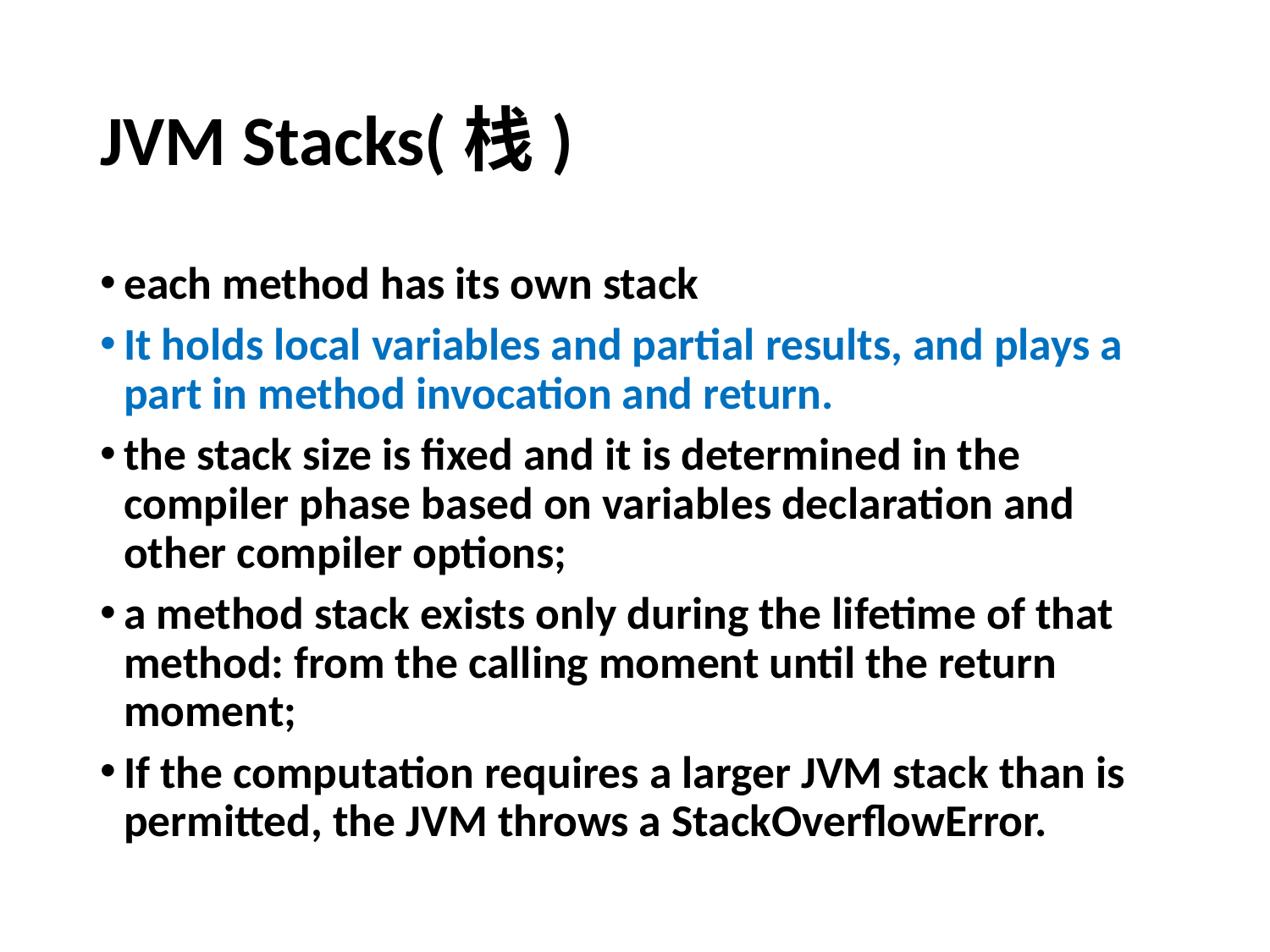

# JVM Stacks(栈)
each method has its own stack
It holds local variables and partial results, and plays a part in method invocation and return.
the stack size is fixed and it is determined in the compiler phase based on variables declaration and other compiler options;
a method stack exists only during the lifetime of that method: from the calling moment until the return moment;
If the computation requires a larger JVM stack than is permitted, the JVM throws a StackOverflowError.